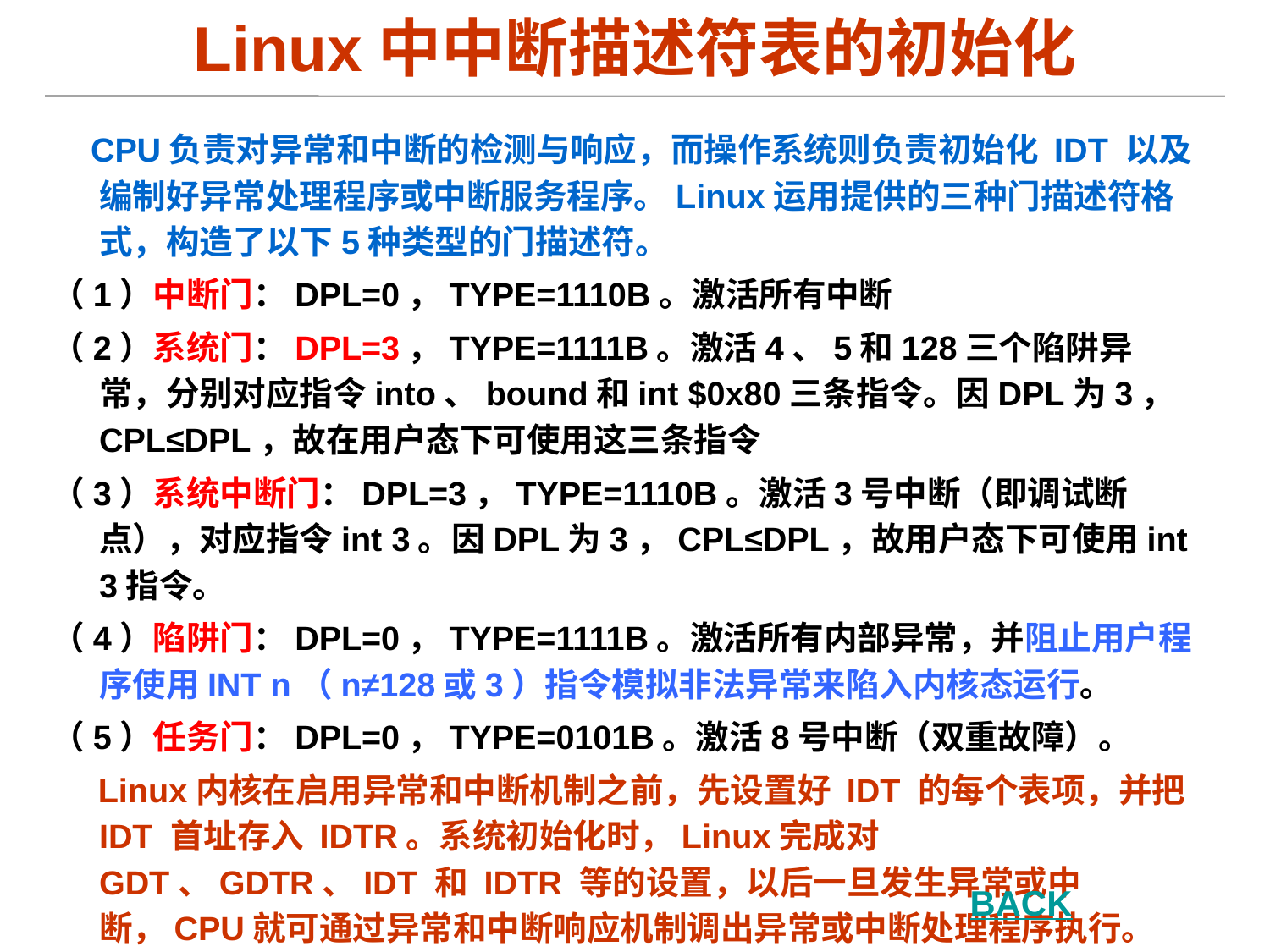

# Linux中中断描述符表的初始化
     CPU负责对异常和中断的检测与响应，而操作系统则负责初始化 IDT 以及编制好异常处理程序或中断服务程序。Linux运用提供的三种门描述符格式，构造了以下5种类型的门描述符。
（1）中断门：DPL=0，TYPE=1110B。激活所有中断
（2）系统门：DPL=3，TYPE=1111B。激活4、5和128三个陷阱异常，分别对应指令into、bound和int $0x80三条指令。因DPL为3，CPL≤DPL，故在用户态下可使用这三条指令
（3）系统中断门：DPL=3，TYPE=1110B。激活3号中断（即调试断点），对应指令int 3。因DPL为3，CPL≤DPL，故用户态下可使用int 3指令。
（4）陷阱门：DPL=0，TYPE=1111B。激活所有内部异常，并阻止用户程序使用INT n（n≠128或3）指令模拟非法异常来陷入内核态运行。
（5）任务门：DPL=0，TYPE=0101B。激活8号中断（双重故障）。
     Linux内核在启用异常和中断机制之前，先设置好 IDT 的每个表项，并把IDT 首址存入 IDTR。系统初始化时，Linux完成对 GDT、GDTR、IDT 和 IDTR 等的设置，以后一旦发生异常或中断，CPU就可通过异常和中断响应机制调出异常或中断处理程序执行。
BACK